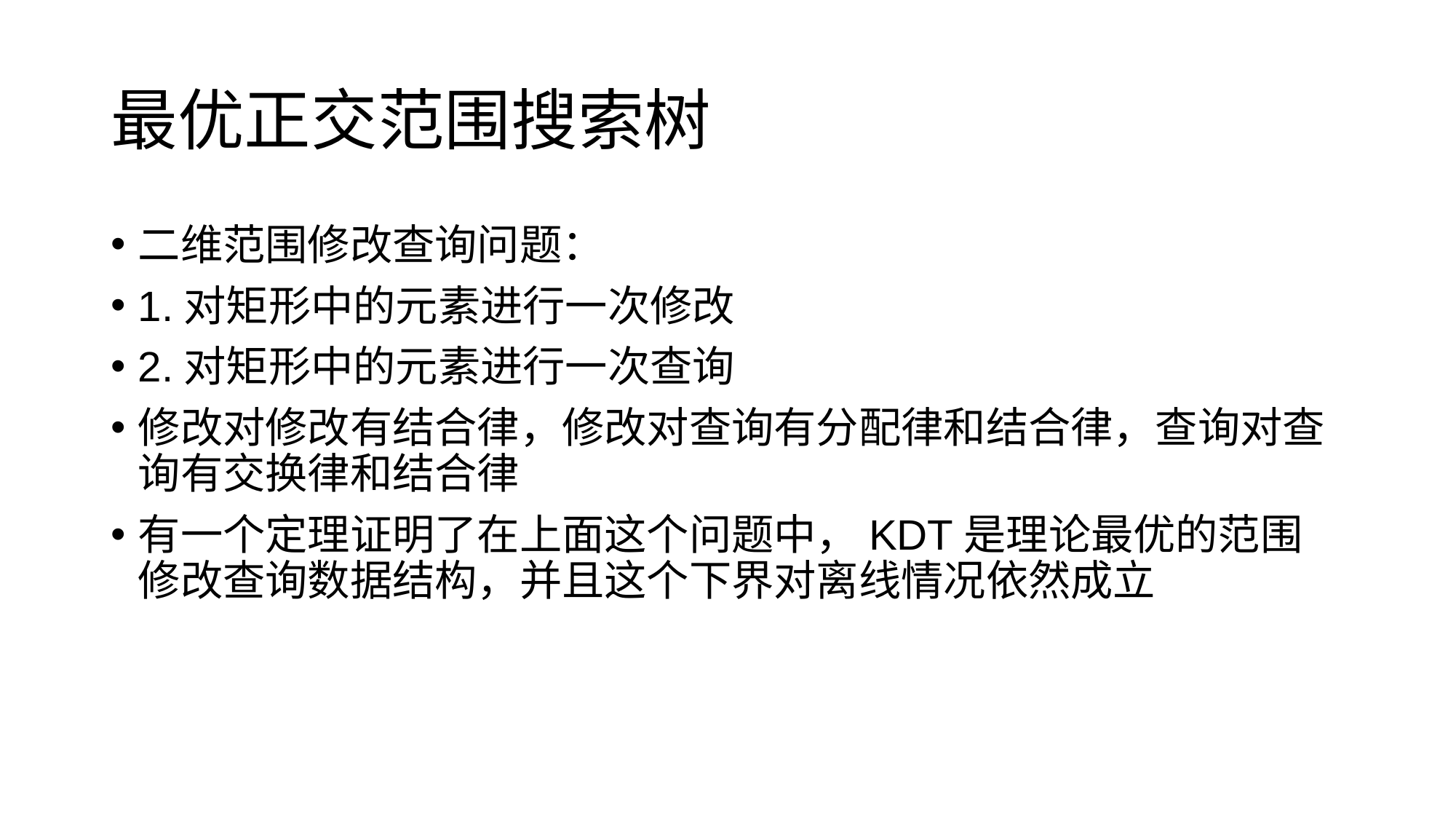

# 最优正交范围搜索树
二维范围修改查询问题：
1.对矩形中的元素进行一次修改
2.对矩形中的元素进行一次查询
修改对修改有结合律，修改对查询有分配律和结合律，查询对查询有交换律和结合律
有一个定理证明了在上面这个问题中，KDT是理论最优的范围修改查询数据结构，并且这个下界对离线情况依然成立